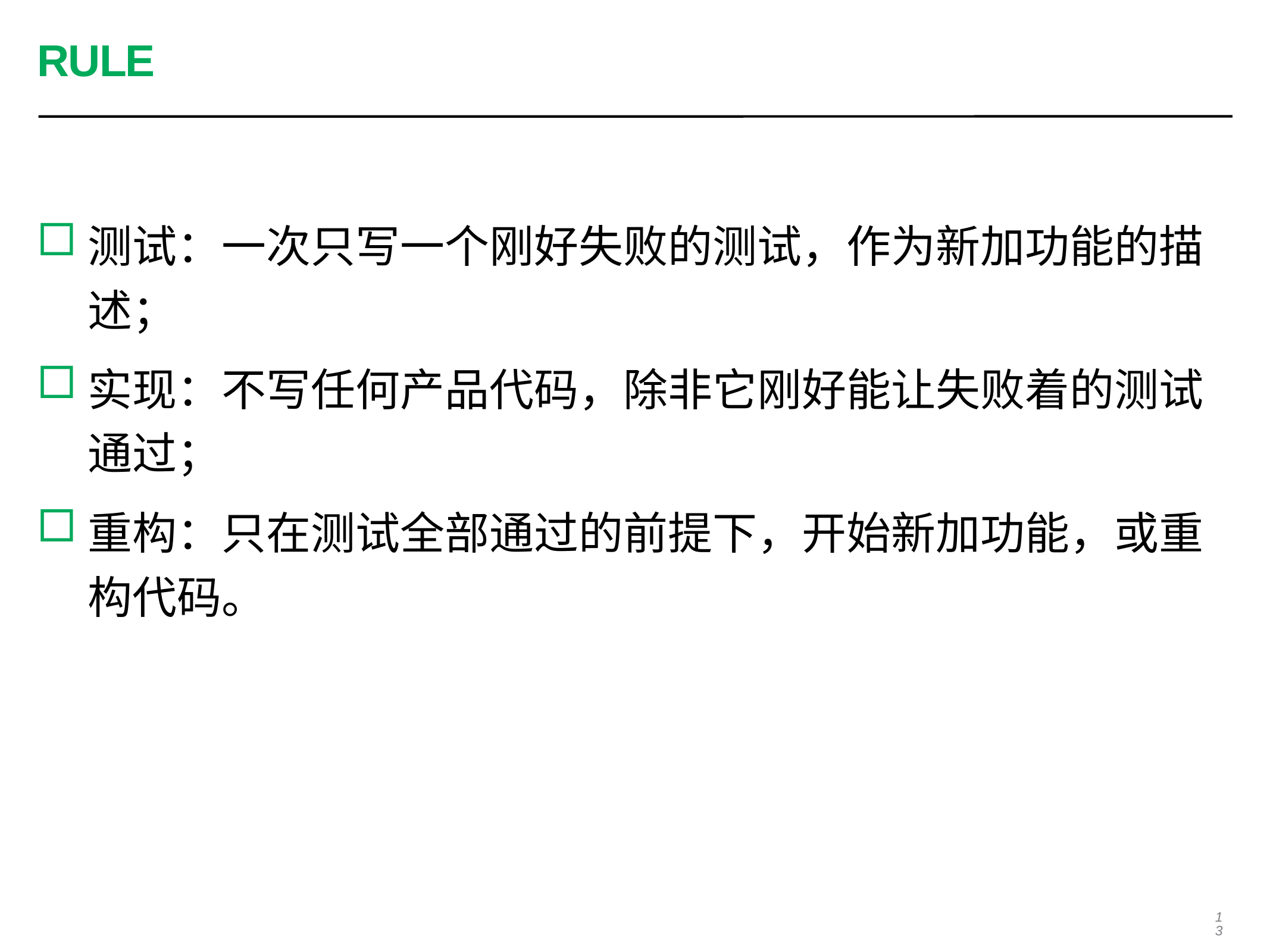

# Rule

测试：一次只写一个刚好失败的测试，作为新加功能的描述；
实现：不写任何产品代码，除非它刚好能让失败着的测试通过；
重构：只在测试全部通过的前提下，开始新加功能，或重构代码。

13